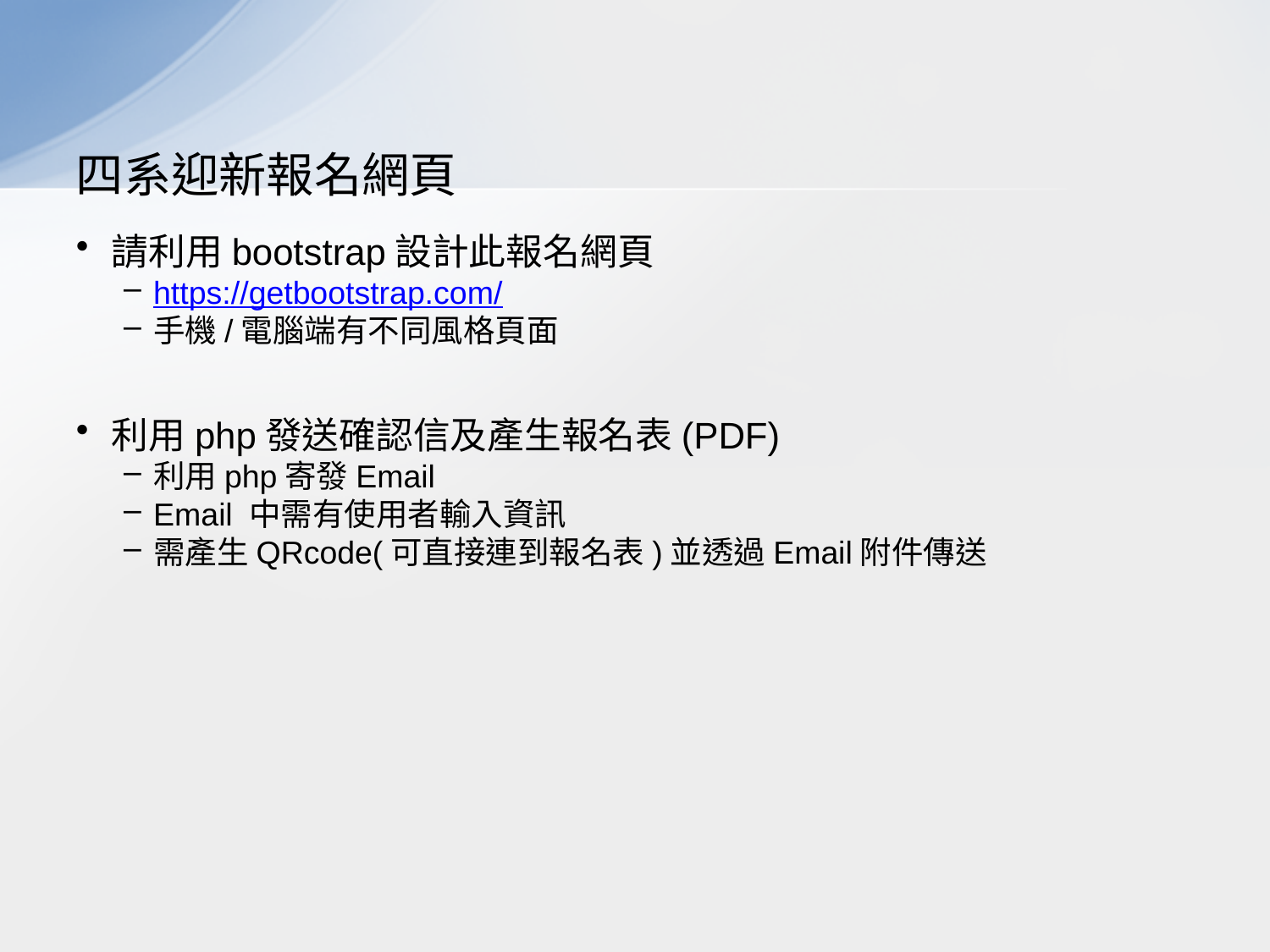

# 四系迎新報名網頁
請利用bootstrap設計此報名網頁
https://getbootstrap.com/
手機/電腦端有不同風格頁面

利用php發送確認信及產生報名表(PDF)
利用php寄發Email
Email 中需有使用者輸入資訊
需產生QRcode(可直接連到報名表)並透過Email附件傳送